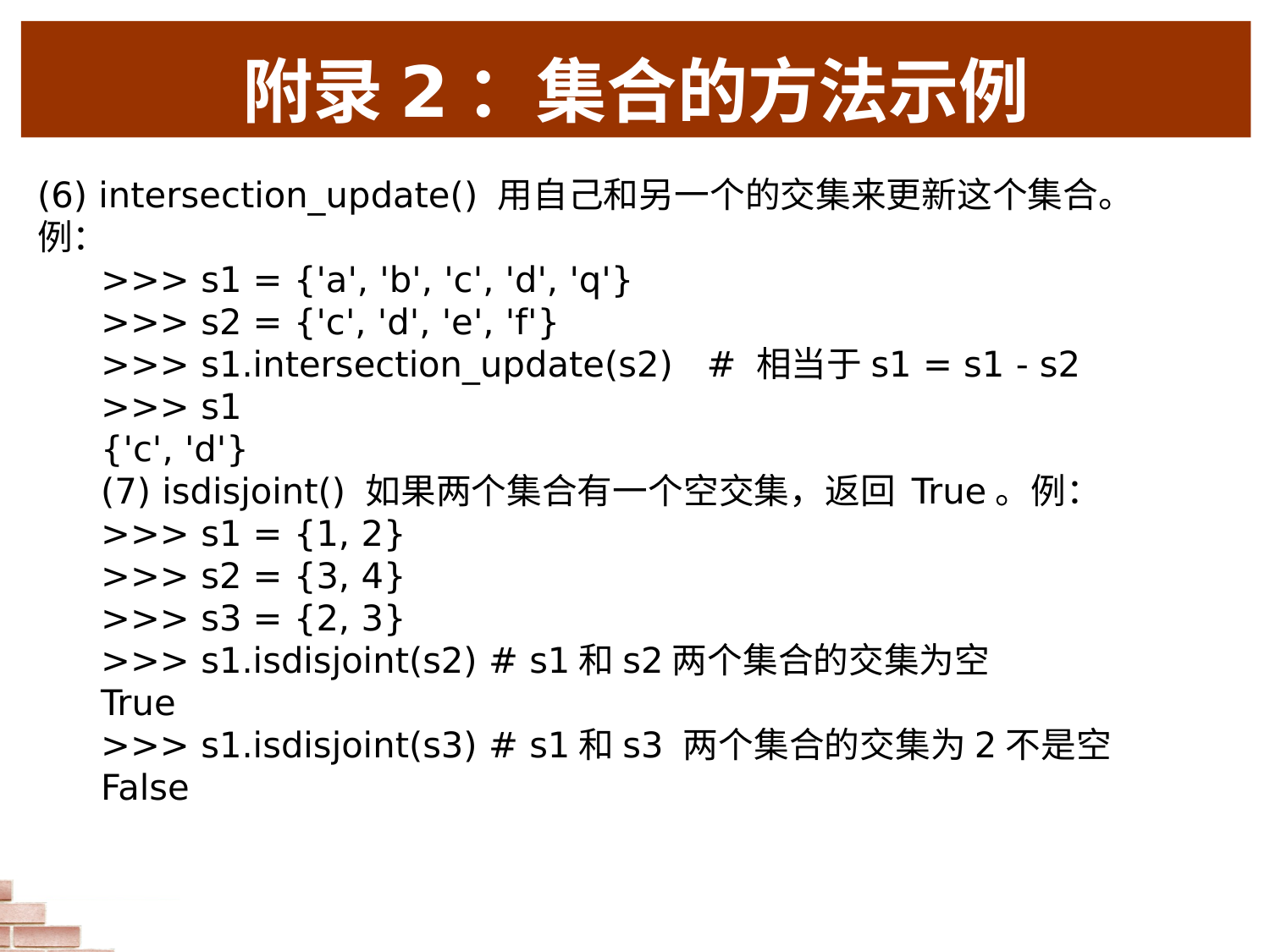

# 附录2：集合的方法示例
(6) intersection_update() 用自己和另一个的交集来更新这个集合。例：
>>> s1 = {'a', 'b', 'c', 'd', 'q'}
>>> s2 = {'c', 'd', 'e', 'f'}
>>> s1.intersection_update(s2)   # 相当于s1 = s1 - s2
>>> s1
{'c', 'd'}
(7) isdisjoint() 如果两个集合有一个空交集，返回 True。例：
>>> s1 = {1, 2}
>>> s2 = {3, 4}
>>> s3 = {2, 3}
>>> s1.isdisjoint(s2) # s1和s2两个集合的交集为空
True
>>> s1.isdisjoint(s3) # s1和s3 两个集合的交集为2不是空
False